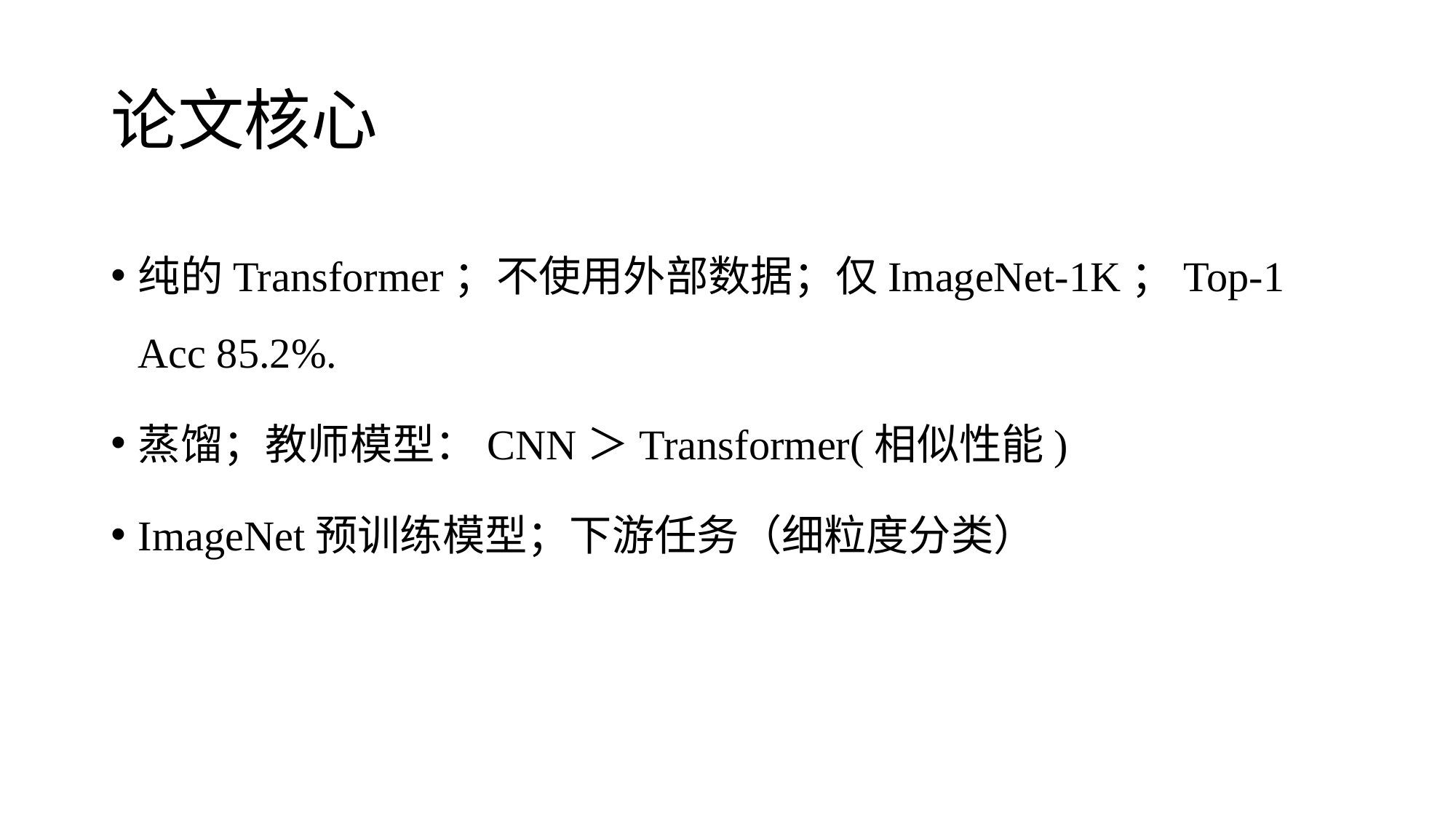

# 论文核心
纯的Transformer；不使用外部数据；仅ImageNet-1K；Top-1 Acc 85.2%.
蒸馏；教师模型：CNN＞Transformer(相似性能)
ImageNet预训练模型；下游任务（细粒度分类）